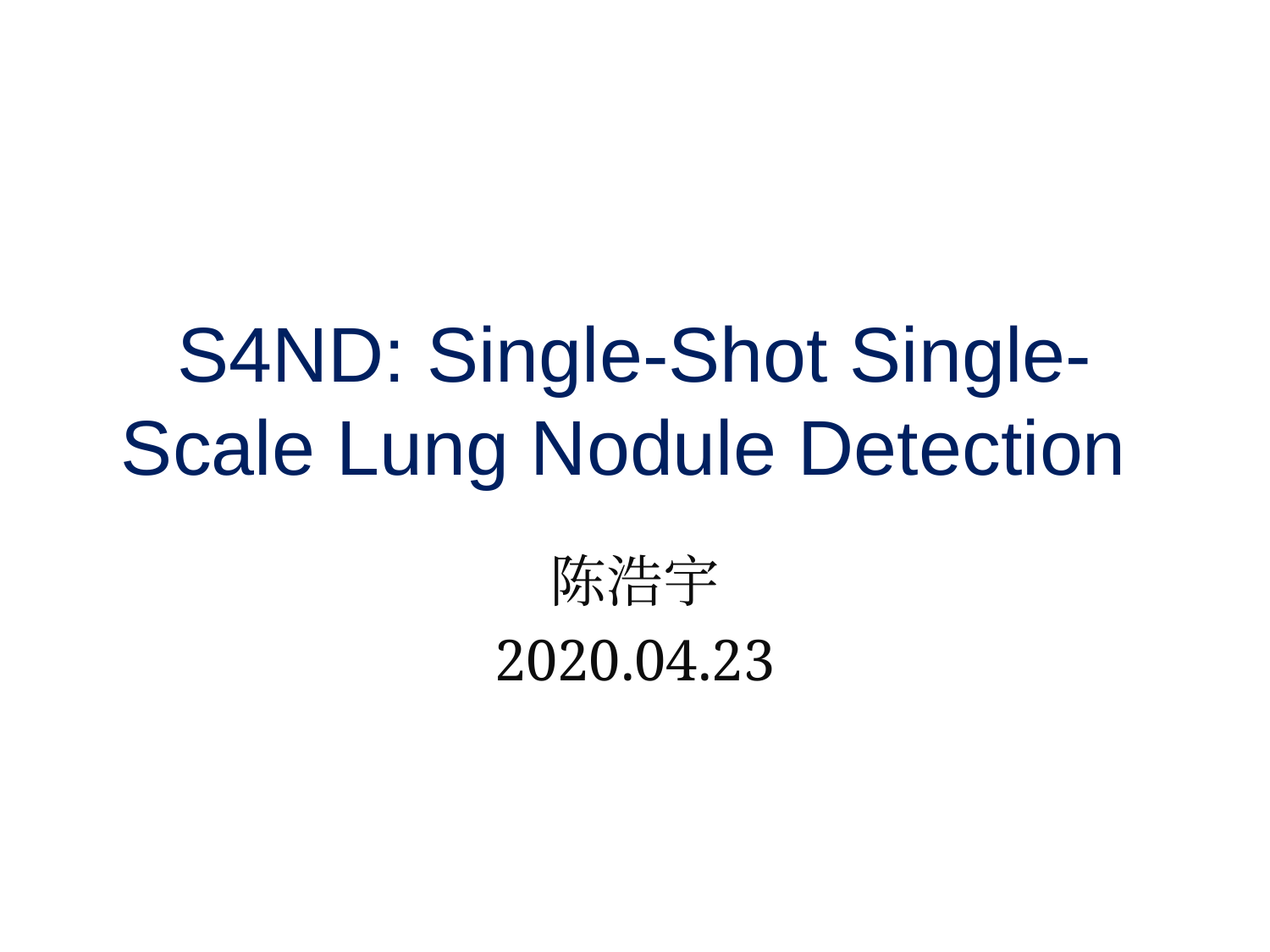

# S4ND: Single-Shot Single-Scale Lung Nodule Detection
陈浩宇
2020.04.23